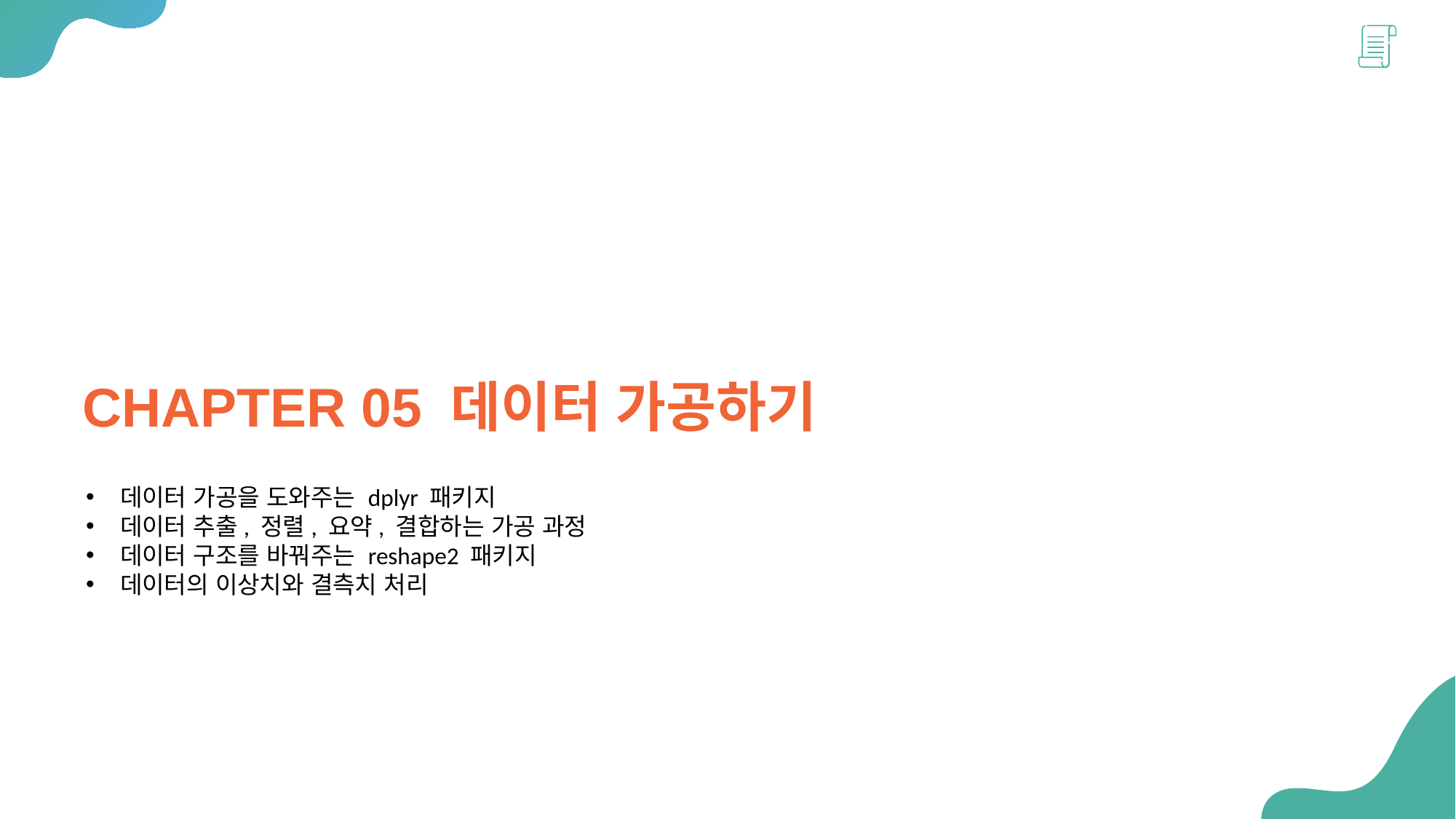

CHAPTER 05 데이터 가공하기
데이터 가공을 도와주는 dplyr 패키지
데이터 추출, 정렬, 요약, 결합하는 가공 과정
데이터 구조를 바꿔주는 reshape2 패키지
데이터의 이상치와 결측치 처리